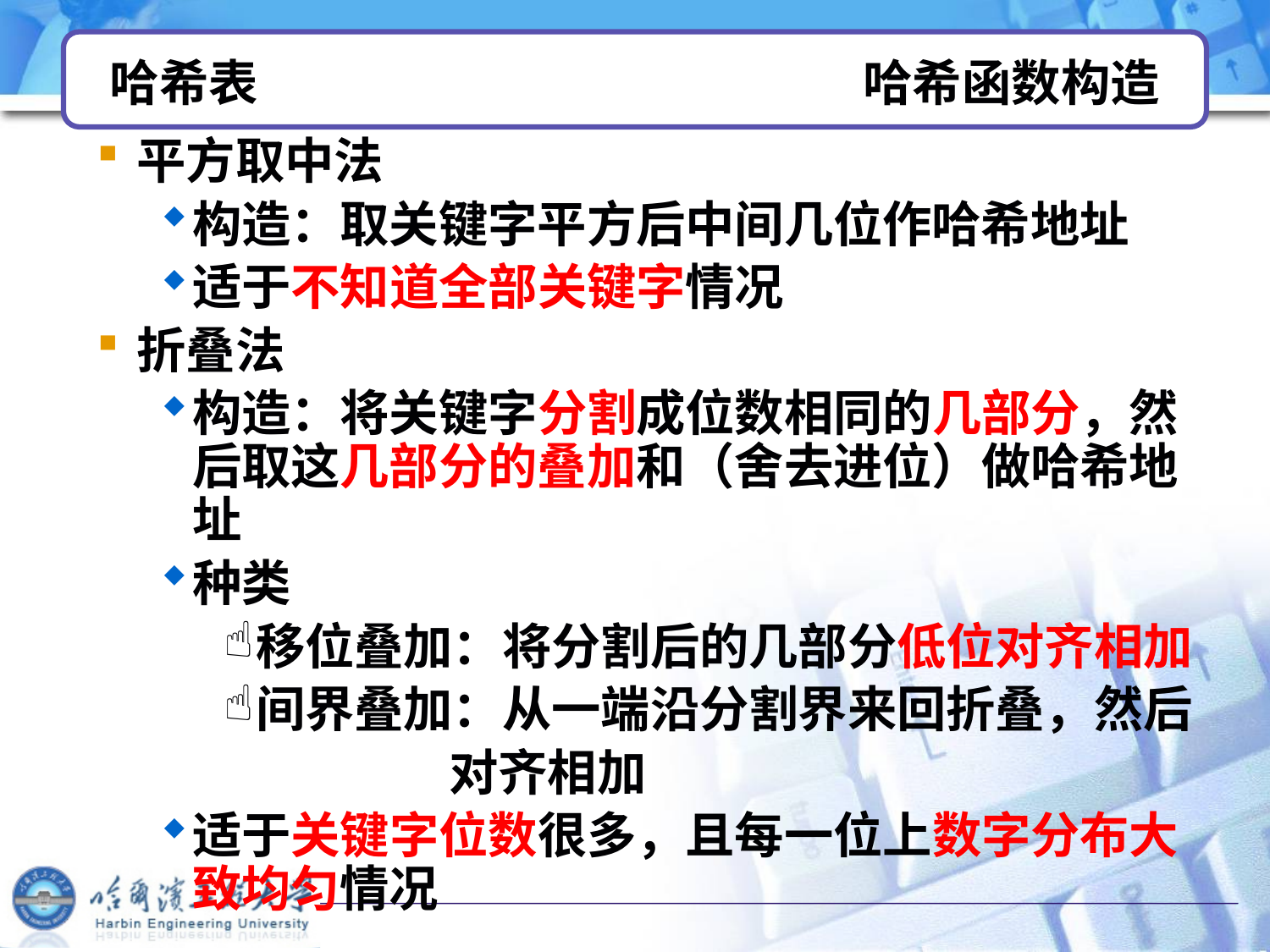

# 哈希表                                                      哈希函数构造
平方取中法
构造：取关键字平方后中间几位作哈希地址
适于不知道全部关键字情况
折叠法
构造：将关键字分割成位数相同的几部分，然后取这几部分的叠加和（舍去进位）做哈希地址
种类
移位叠加：将分割后的几部分低位对齐相加
间界叠加：从一端沿分割界来回折叠，然后
                   对齐相加
适于关键字位数很多，且每一位上数字分布大致均匀情况